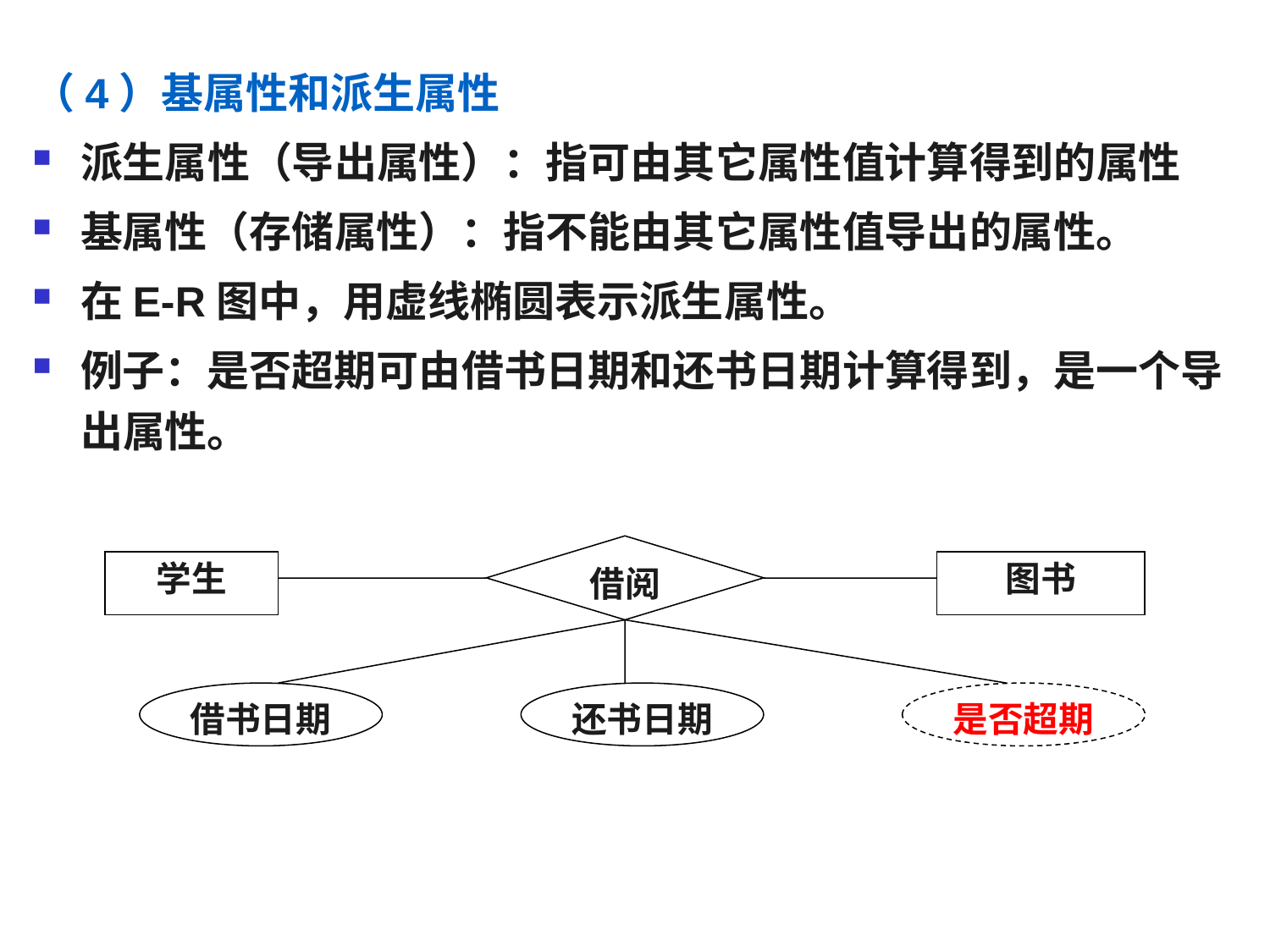

（4）基属性和派生属性
派生属性（导出属性）：指可由其它属性值计算得到的属性
基属性（存储属性）：指不能由其它属性值导出的属性。
在E-R图中，用虚线椭圆表示派生属性。
例子：是否超期可由借书日期和还书日期计算得到，是一个导出属性。
借阅
学生
图书

借书日期
还书日期
是否超期